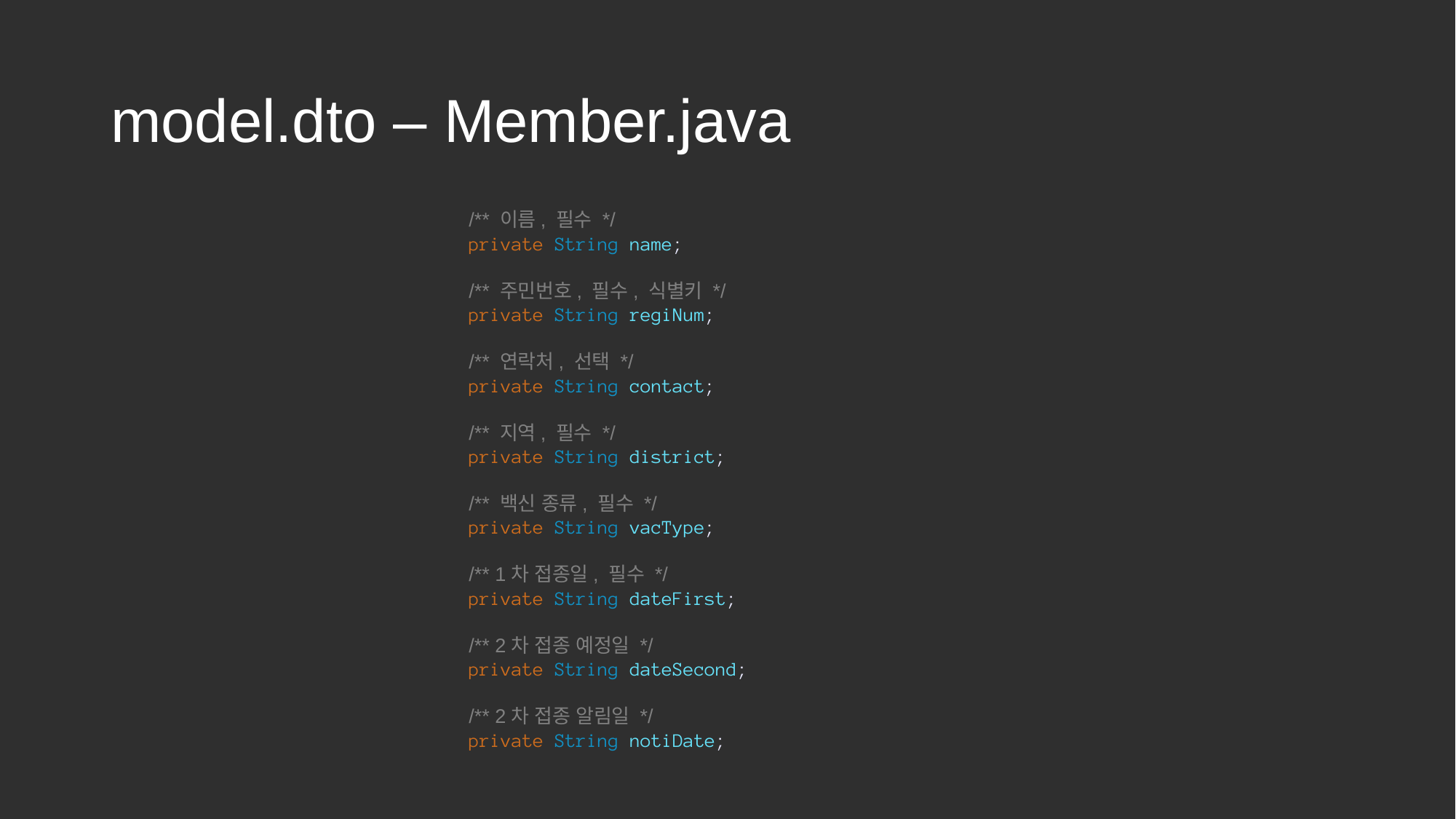

# model.dto – Member.java
/** 이름, 필수 */
private String name;

/** 주민번호, 필수, 식별키 */
private String regiNum;

/** 연락처, 선택 */
private String contact;

/** 지역, 필수 */
private String district;

/** 백신 종류, 필수 */
private String vacType;

/** 1차 접종일, 필수 */
private String dateFirst;

/** 2차 접종 예정일 */
private String dateSecond;

/** 2차 접종 알림일 */
private String notiDate;